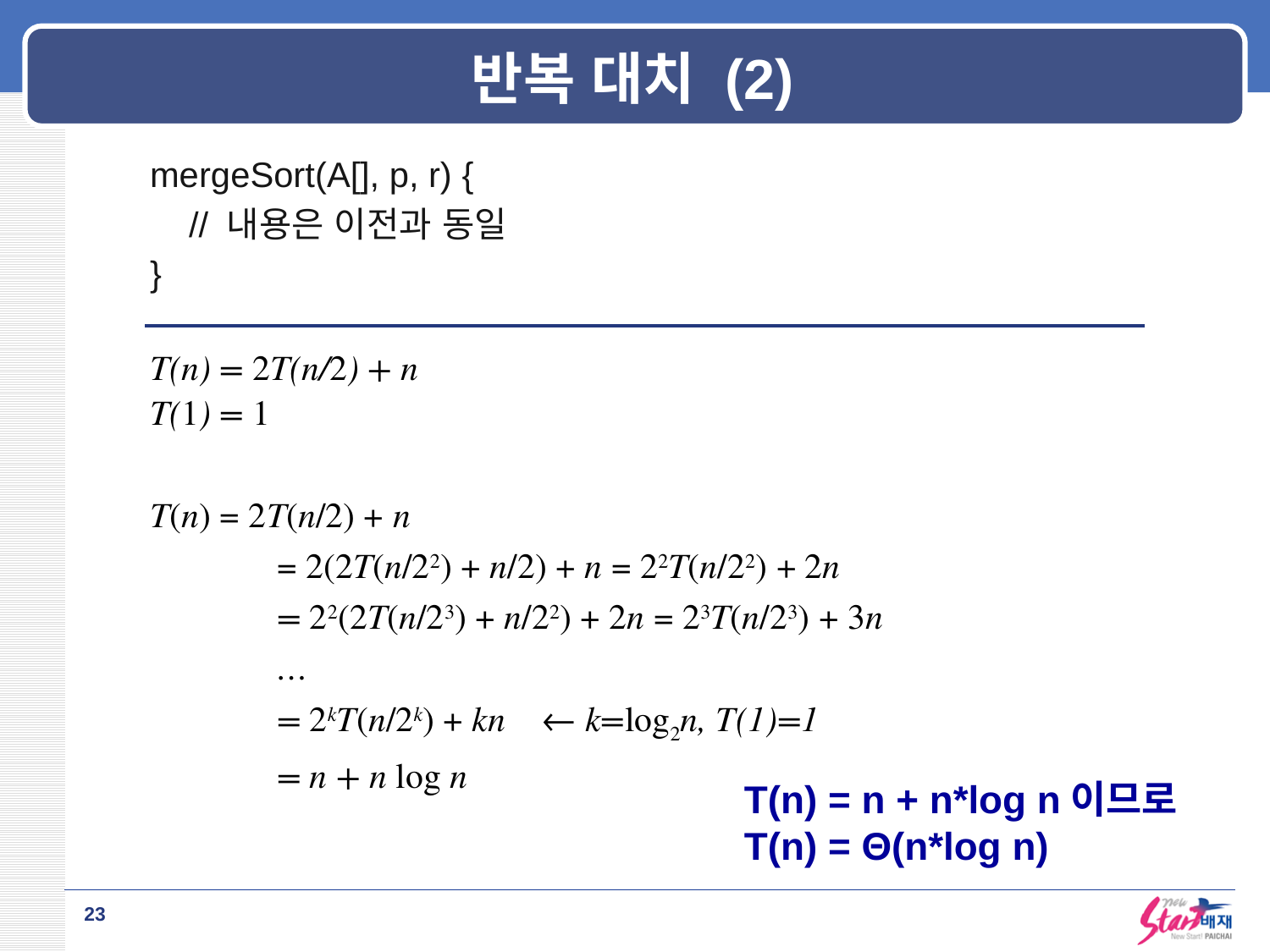

# 반복 대치 (2)
mergeSort(A[], p, r) {
    // 내용은 이전과 동일
}

T(n) = 2T(n/2) + n
T(1) = 1

T(n) = 2T(n/2) + n
	= 2(2T(n/22) + n/2) + n = 22T(n/22) + 2n
	= 22(2T(n/23) + n/22) + 2n = 23T(n/23) + 3n
	…
	= 2kT(n/2k) + kn    ← k=log2n, T(1)=1
	= n + n log n
T(n) = n + n*log n이므로
T(n) = Θ(n*log n)
23